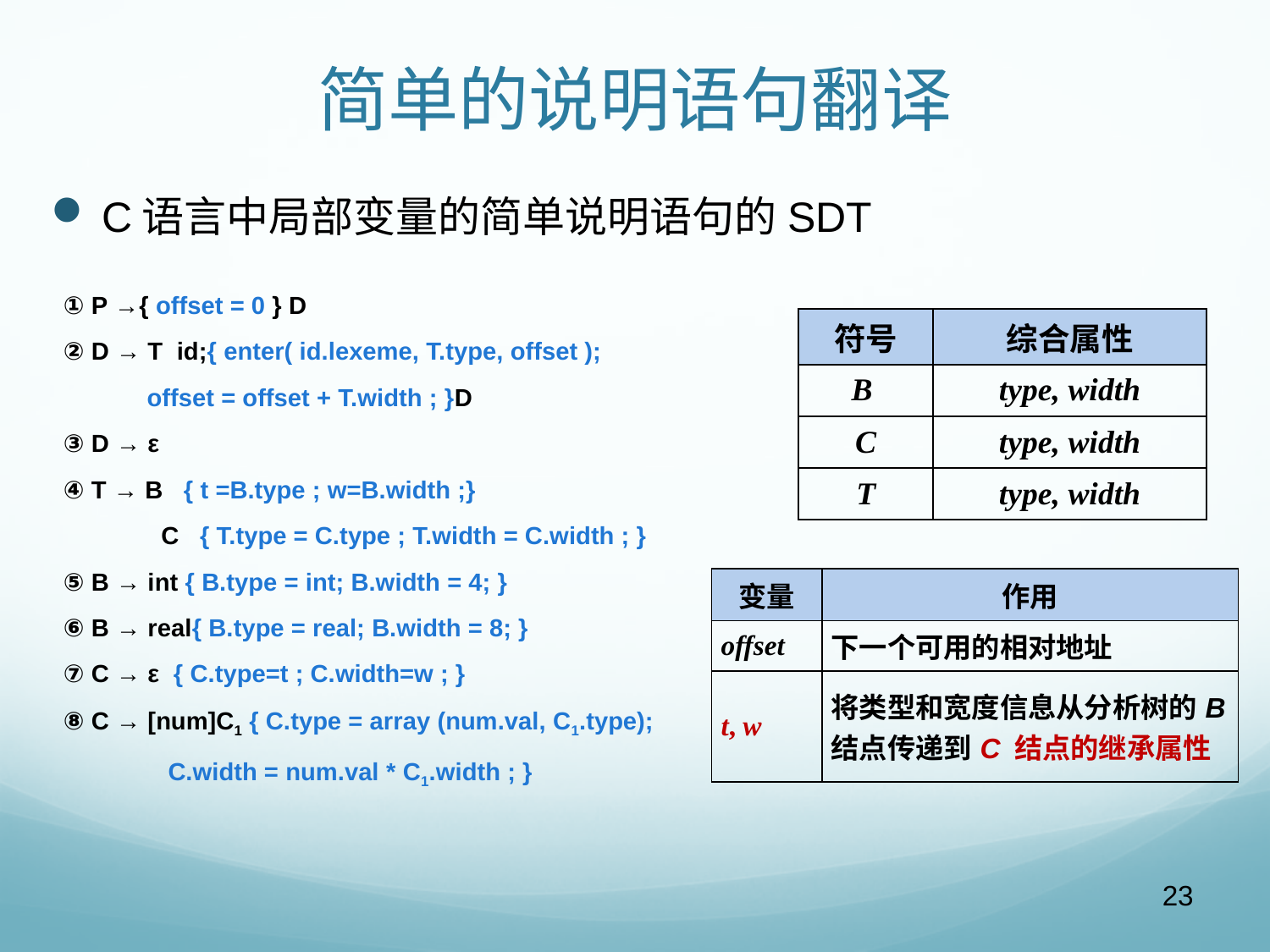

# 简单的说明语句翻译
C语言中局部变量的简单说明语句的SDT

① P →{ offset = 0 } D
② D → T  id;{ enter( id.lexeme, T.type, offset );
            offset = offset + T.width ; }D
③ D → ε
④ T → B   { t =B.type ; w=B.width ;}
              C   { T.type = C.type ; T.width = C.width ; }
⑤ B → int { B.type = int; B.width = 4; }
⑥ B → real{ B.type = real; B.width = 8; }
⑦ C → ε  { C.type=t ; C.width=w ; }
⑧ C → [num]C1 { C.type = array (num.val, C1.type);
               C.width = num.val * C1.width ; }
| 符号 | 综合属性 |
| --- | --- |
| B | type, width |
| C | type, width |
| T | type, width |
| 变量 | 作用 |
| --- | --- |
| offset | 下一个可用的相对地址 |
| t, w | 将类型和宽度信息从分析树的B结点传递到C 结点的继承属性 |
23